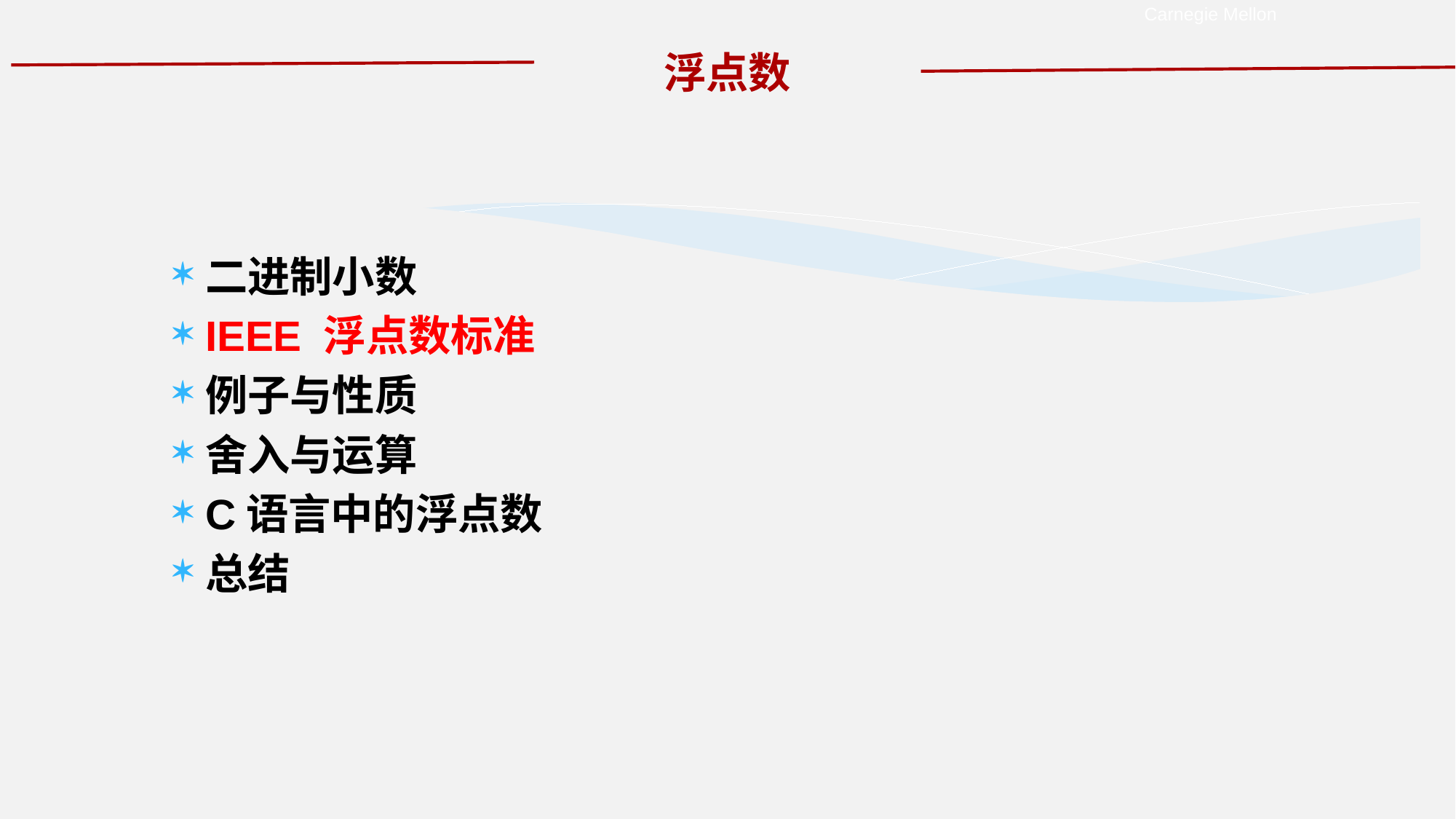

Carnegie Mellon
浮点数
二进制小数
IEEE 浮点数标准
例子与性质
舍入与运算
C语言中的浮点数
总结